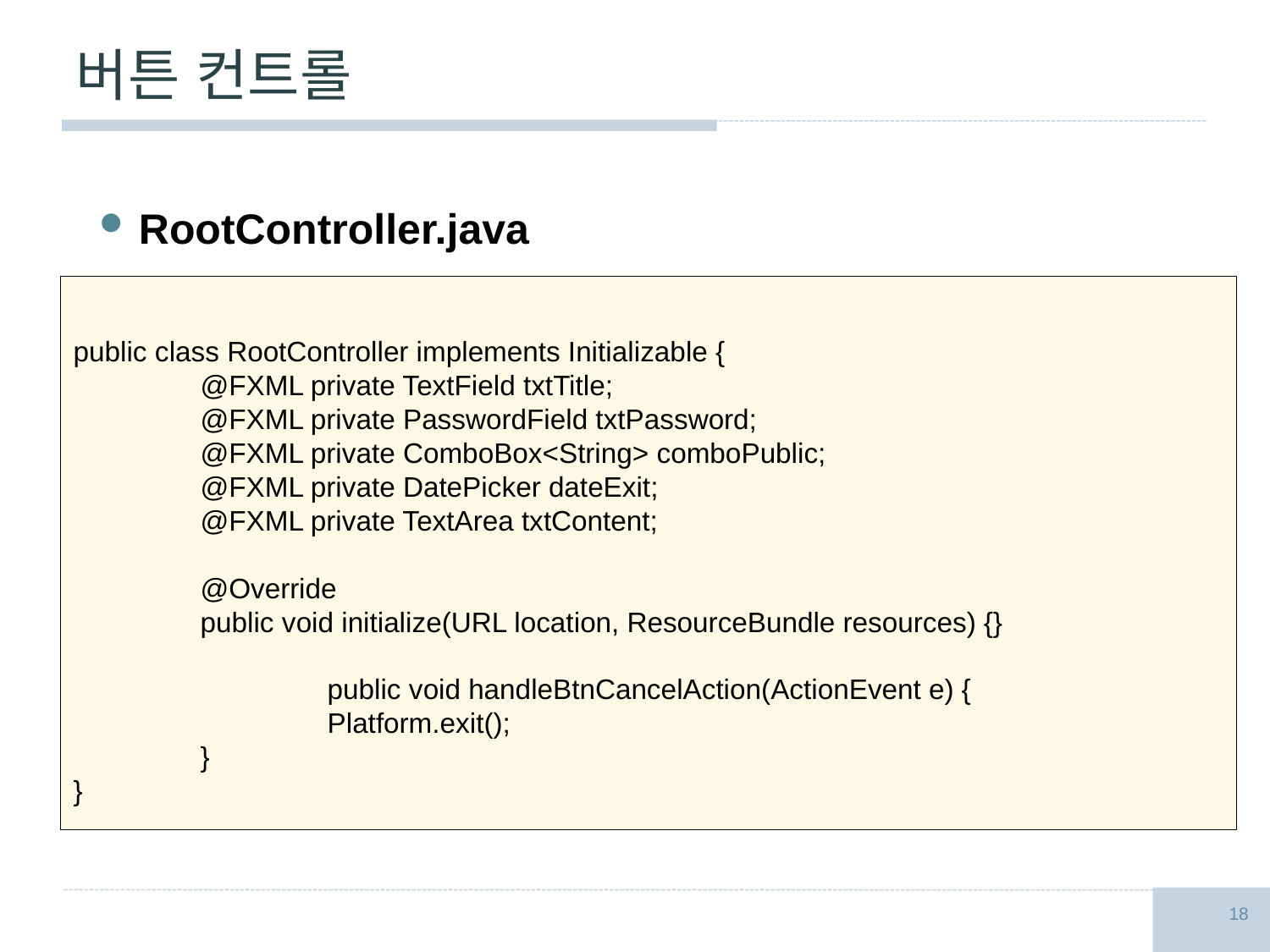

# 버튼 컨트롤
RootController.java

public class RootController implements Initializable {
	@FXML private TextField txtTitle;
	@FXML private PasswordField txtPassword;
	@FXML private ComboBox<String> comboPublic;
	@FXML private DatePicker dateExit;
	@FXML private TextArea txtContent;

	@Override
	public void initialize(URL location, ResourceBundle resources) {}

		public void handleBtnCancelAction(ActionEvent e) {
		Platform.exit();
	}
}